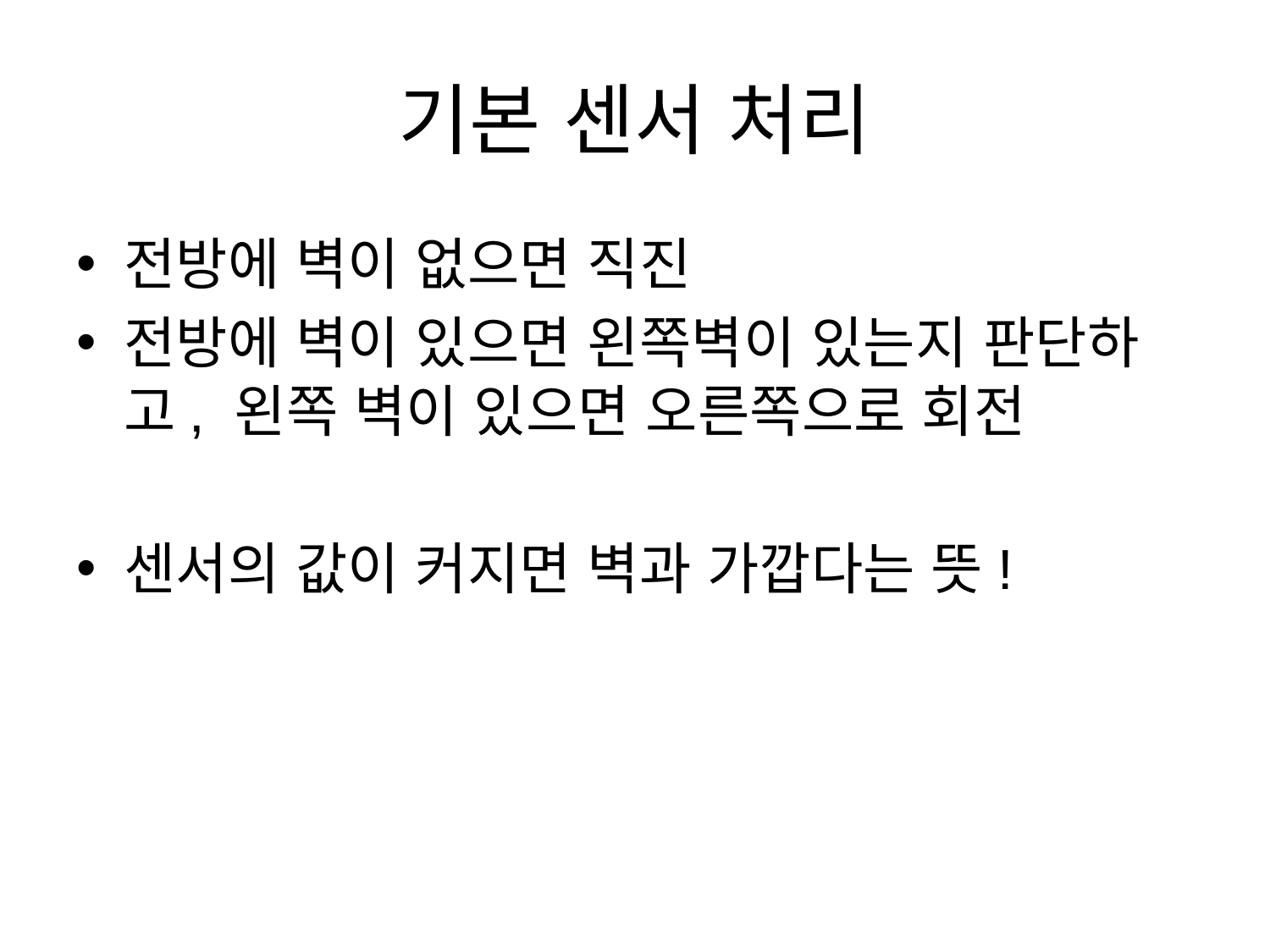

# 기본 센서 처리
전방에 벽이 없으면 직진
전방에 벽이 있으면 왼쪽벽이 있는지 판단하고, 왼쪽 벽이 있으면 오른쪽으로 회전

센서의 값이 커지면 벽과 가깝다는 뜻!